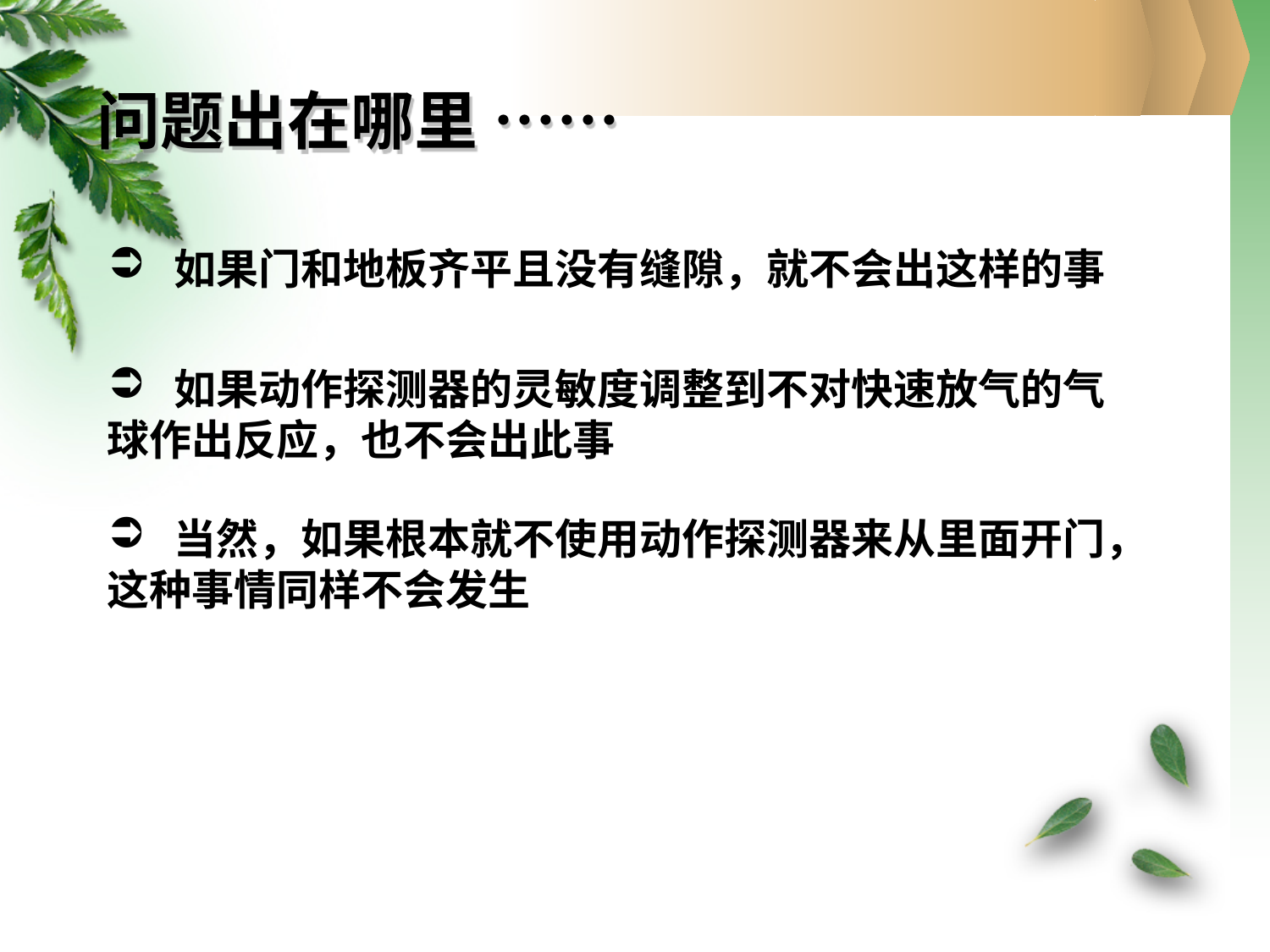

问题出在哪里 ……
  如果门和地板齐平且没有缝隙，就不会出这样的事
  如果动作探测器的灵敏度调整到不对快速放气的气球作出反应，也不会出此事
  当然，如果根本就不使用动作探测器来从里面开门，这种事情同样不会发生